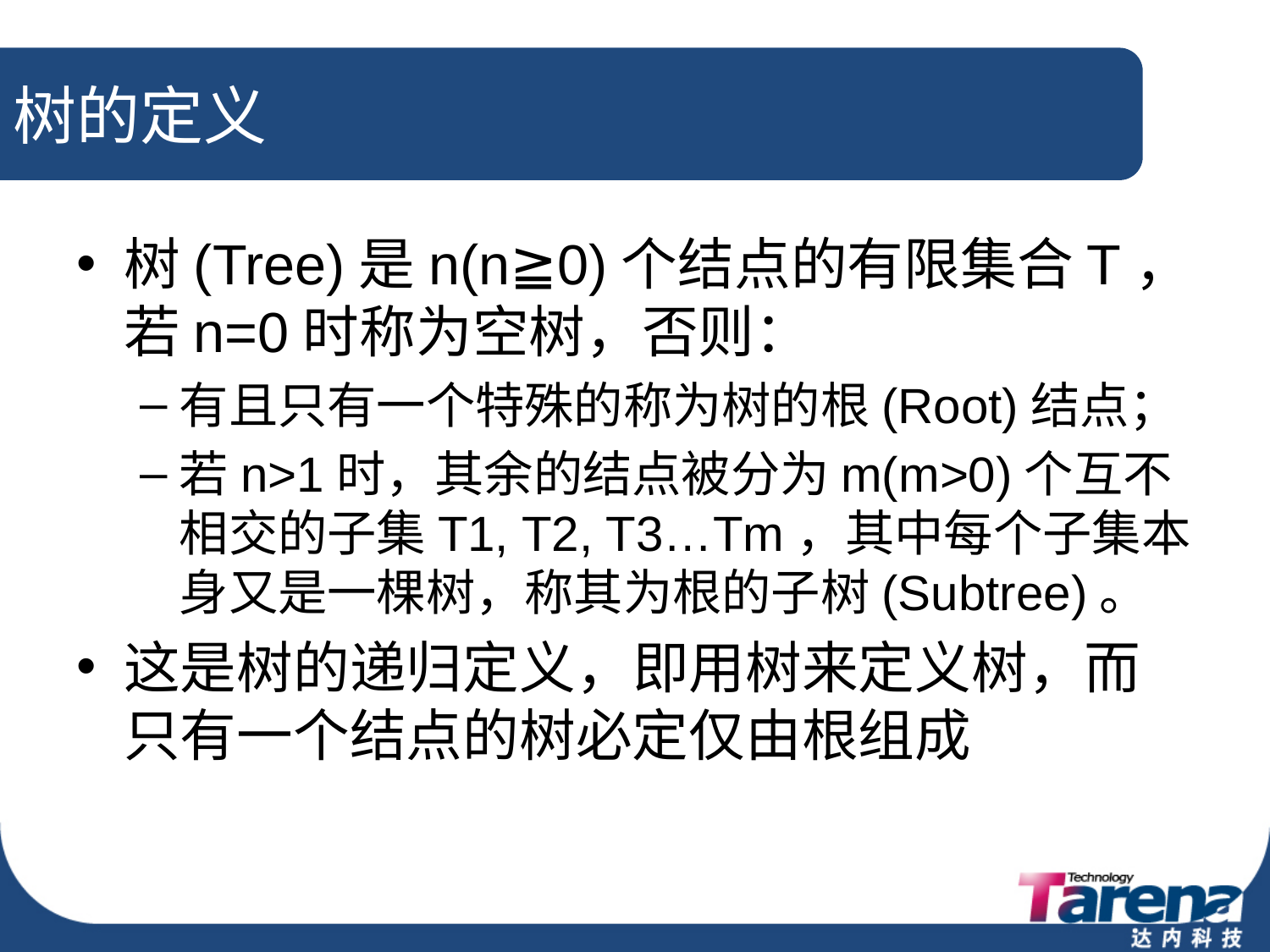

# 树的定义
树(Tree)是n(n≧0)个结点的有限集合T，若n=0时称为空树，否则：
有且只有一个特殊的称为树的根(Root)结点；
若n>1时，其余的结点被分为m(m>0)个互不相交的子集T1, T2, T3…Tm，其中每个子集本身又是一棵树，称其为根的子树(Subtree)。
这是树的递归定义，即用树来定义树，而只有一个结点的树必定仅由根组成